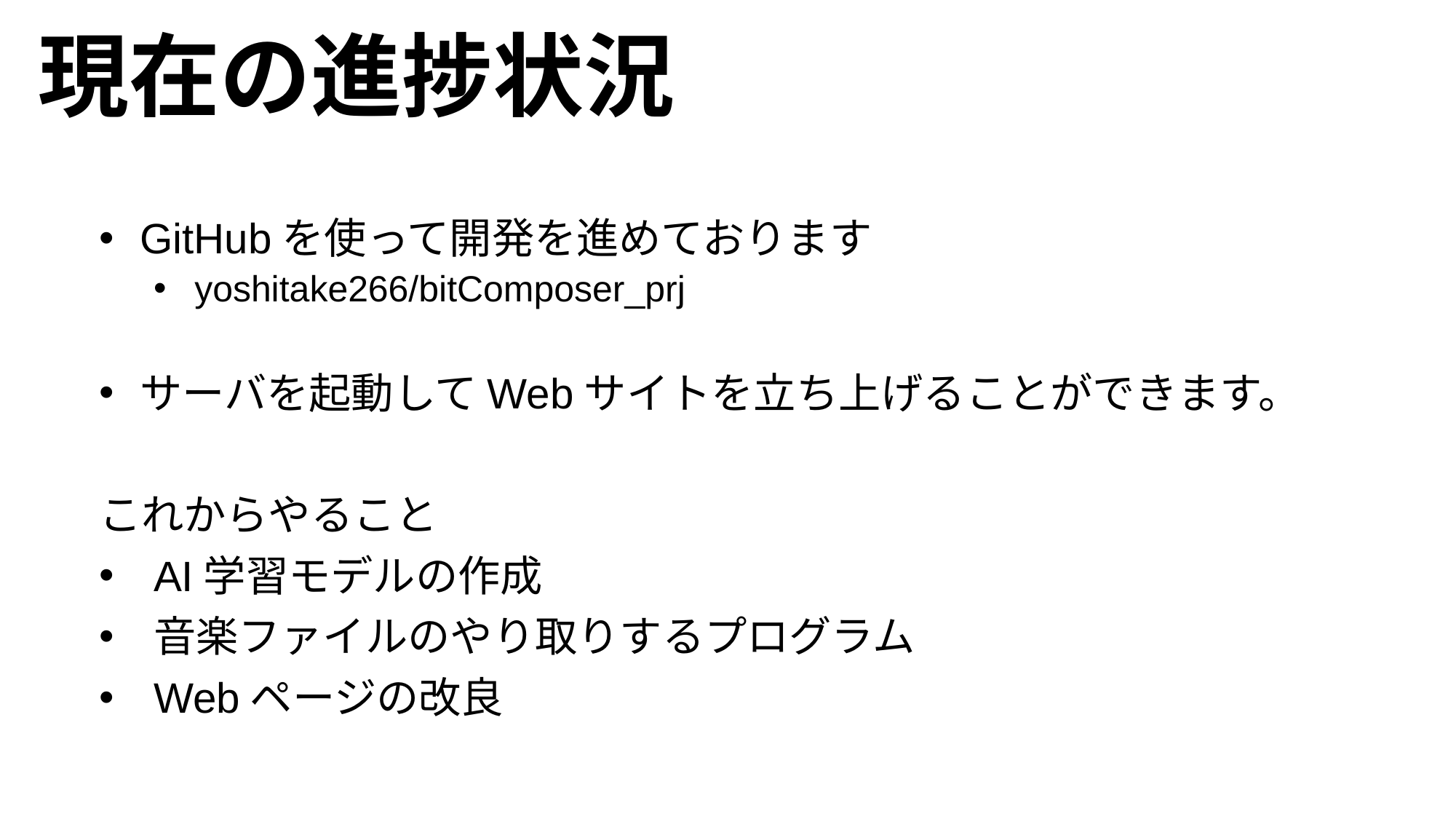

# 現在の進捗状況
GitHubを使って開発を進めております
yoshitake266/bitComposer_prj

サーバを起動してWebサイトを立ち上げることができます。

これからやること
AI学習モデルの作成
音楽ファイルのやり取りするプログラム
Webページの改良